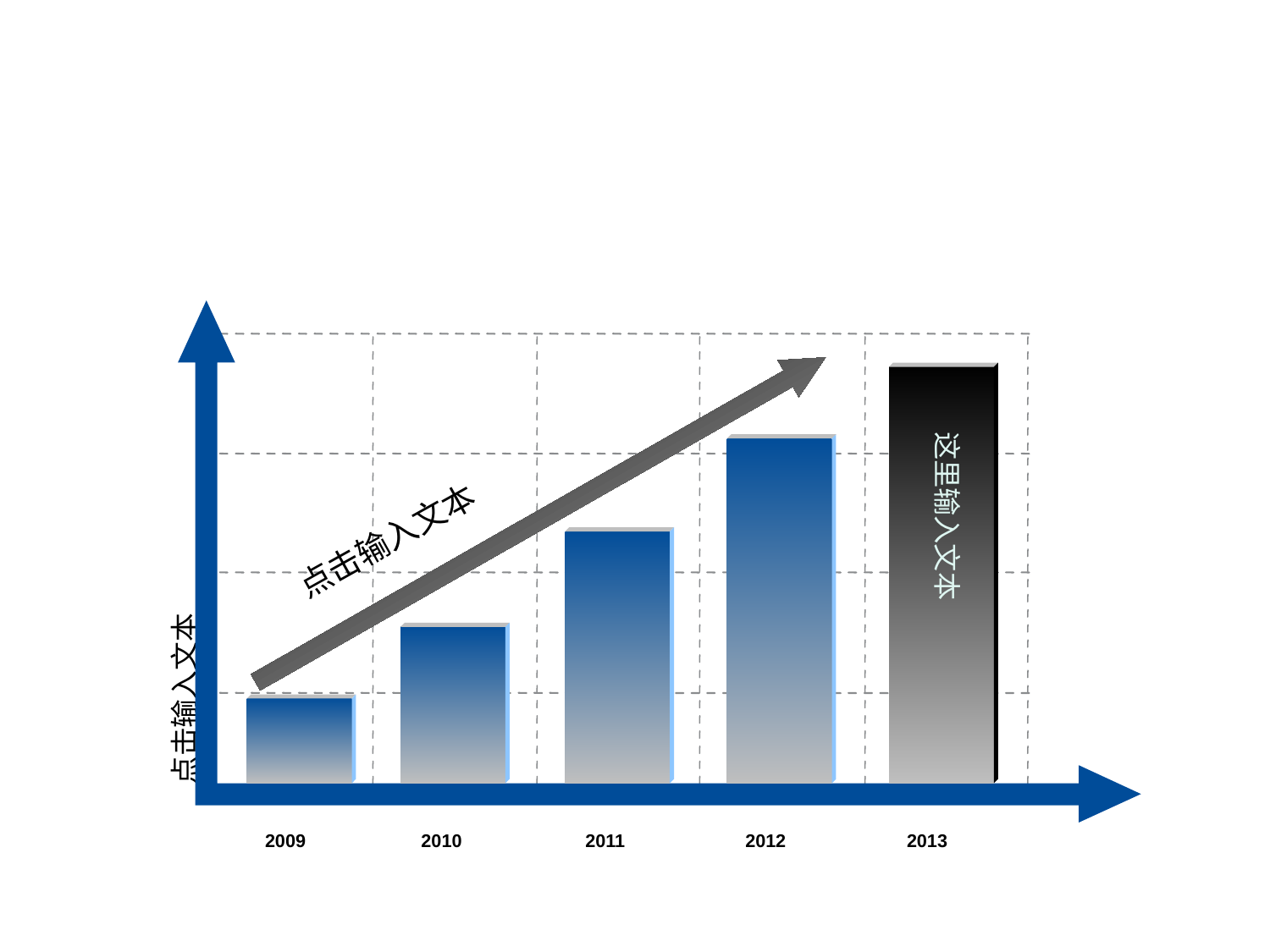

这里输入文本

点击输入文本

点击输入文本

2009
2010
2011
2012
2013